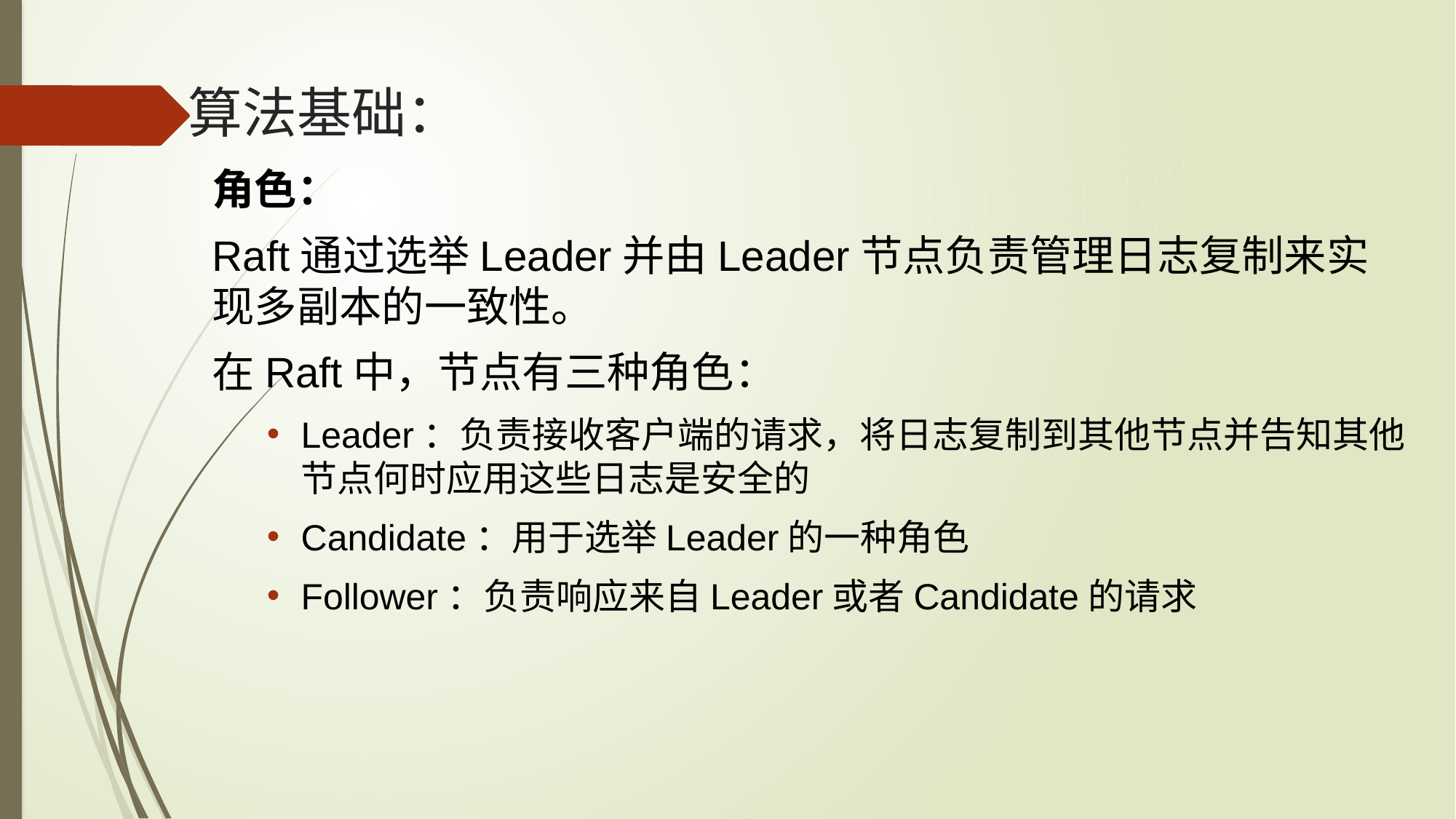

# 算法基础：
角色：
Raft通过选举Leader并由Leader节点负责管理日志复制来实现多副本的一致性。
在Raft中，节点有三种角色：
Leader：负责接收客户端的请求，将日志复制到其他节点并告知其他节点何时应用这些日志是安全的
Candidate：用于选举Leader的一种角色
Follower：负责响应来自Leader或者Candidate的请求